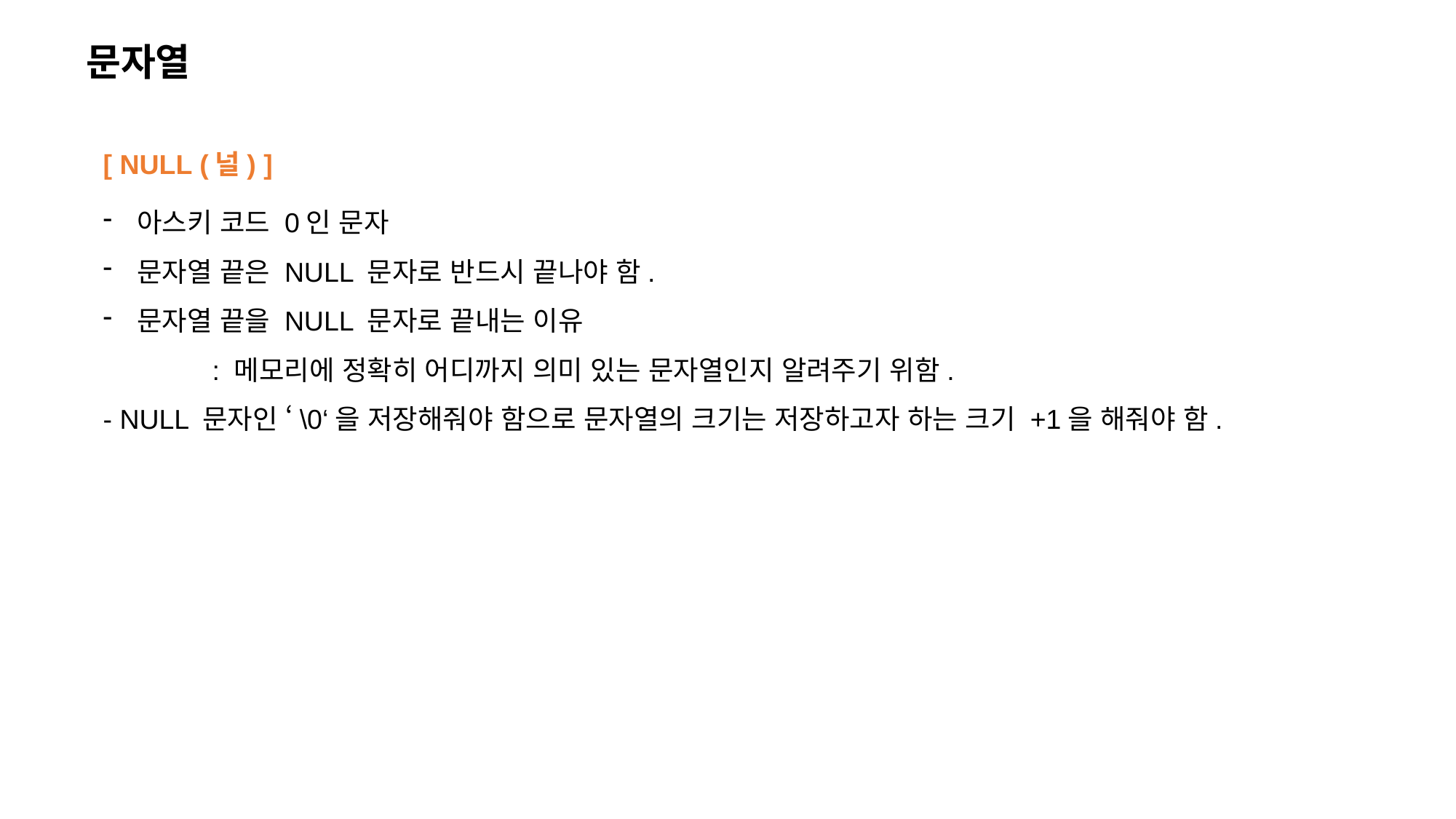

문자열
[ NULL (널) ]

아스키 코드 0인 문자
문자열 끝은 NULL 문자로 반드시 끝나야 함.
문자열 끝을 NULL 문자로 끝내는 이유
 	: 메모리에 정확히 어디까지 의미 있는 문자열인지 알려주기 위함.
- NULL 문자인 ‘\0‘을 저장해줘야 함으로 문자열의 크기는 저장하고자 하는 크기 +1을 해줘야 함.